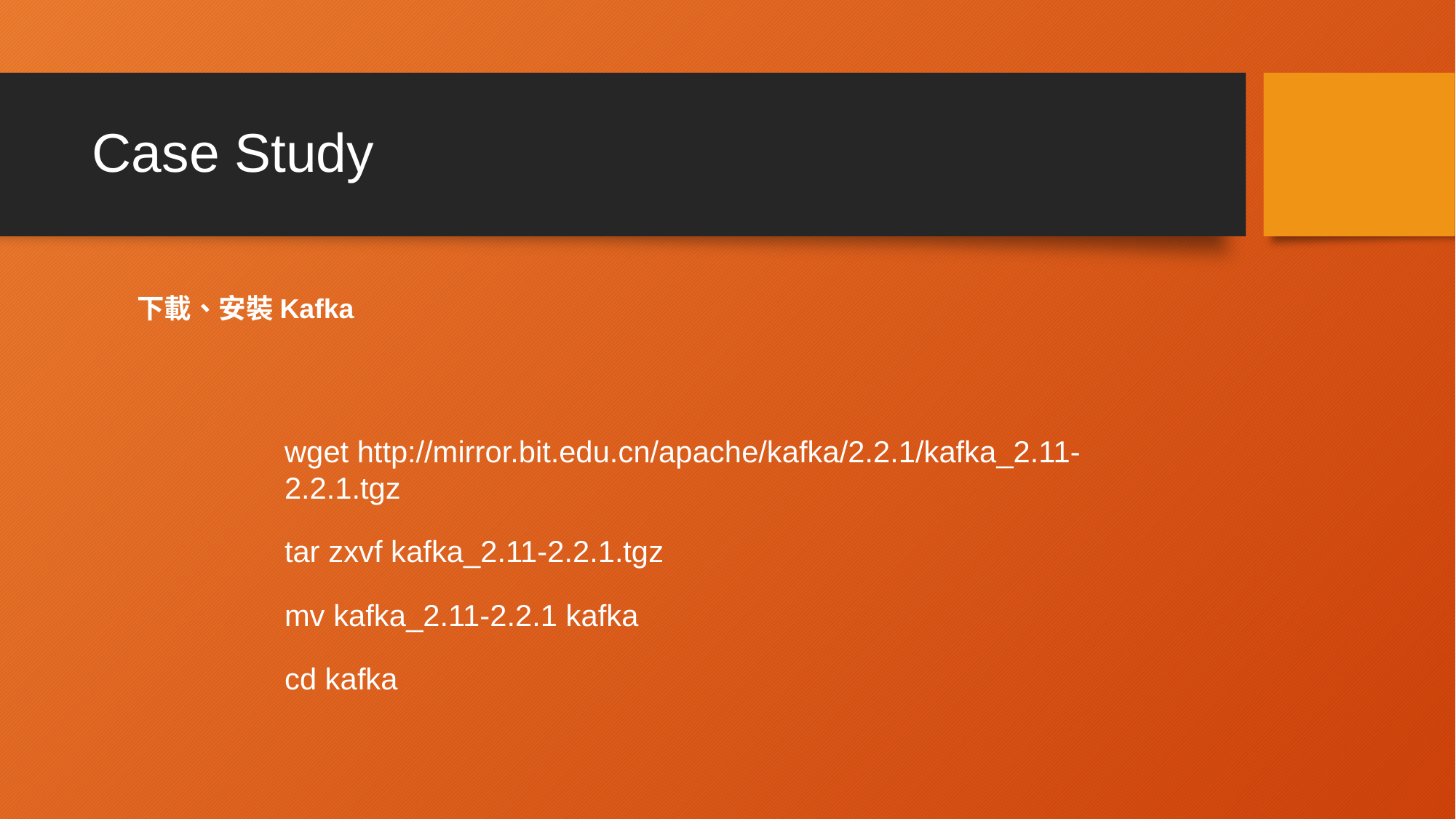

# Case Study
下載、安裝Kafka
wget http://mirror.bit.edu.cn/apache/kafka/2.2.1/kafka_2.11-2.2.1.tgz
tar zxvf kafka_2.11-2.2.1.tgz
mv kafka_2.11-2.2.1 kafka
cd kafka